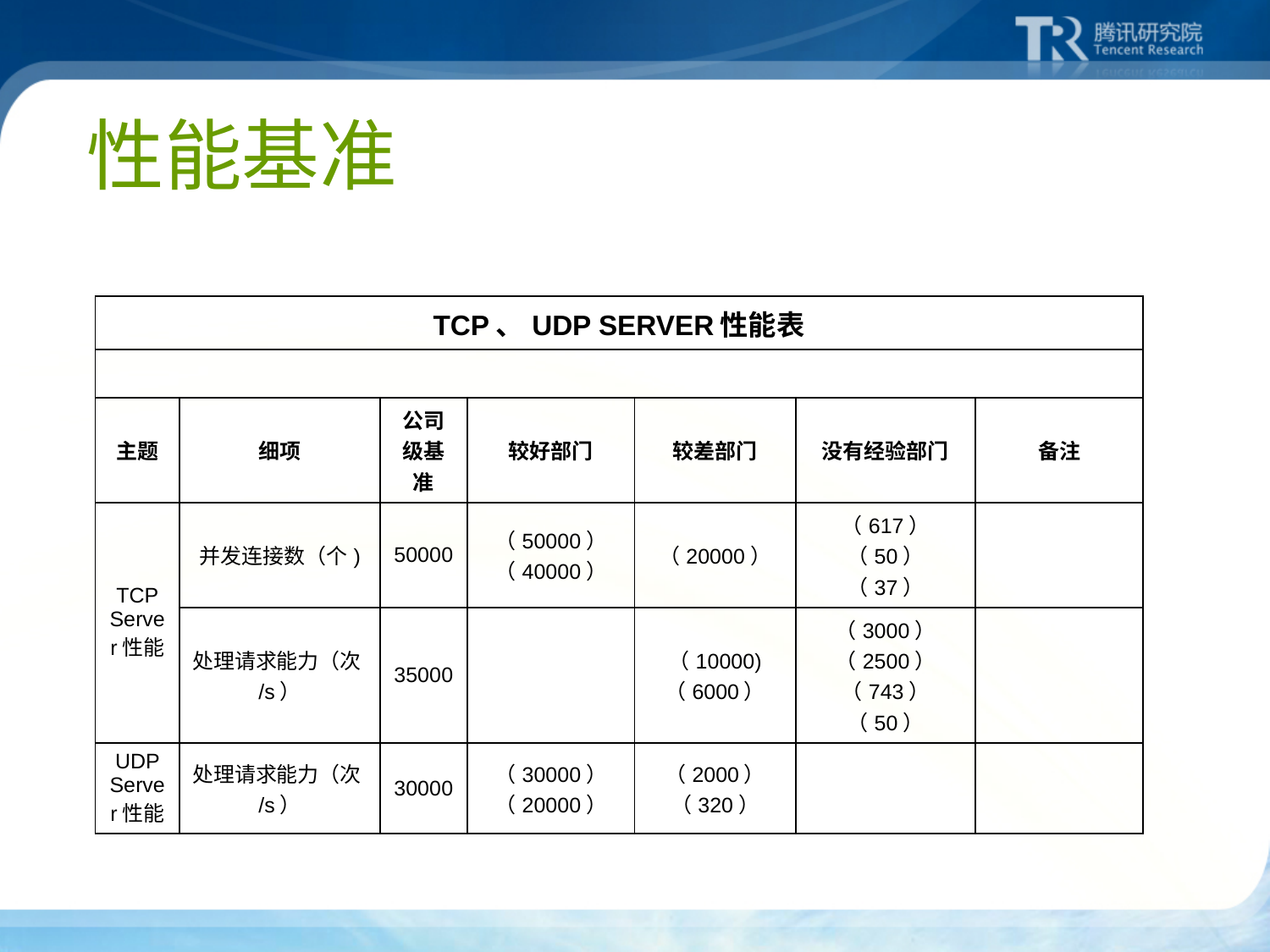

# 性能基准
| TCP、UDP SERVER性能表 |  |  |  |  |  |  |
| --- | --- | --- | --- | --- | --- | --- |
|  |  |  |  |  |  |  |
| 主题 | 细项 | 公司级基准 | 较好部门 | 较差部门 | 没有经验部门 | 备注 |
| TCP Server性能 | 并发连接数（个) | 50000 | （50000） （40000） | （20000） | （617） （50） （37） |  |
|  | 处理请求能力（次/s） | 35000 |  | （10000) （6000） | （3000）（2500）（743） （50） |  |
| UDP Server性能 | 处理请求能力（次/s） | 30000 | （30000） （20000） | （2000） （320） |  |  |